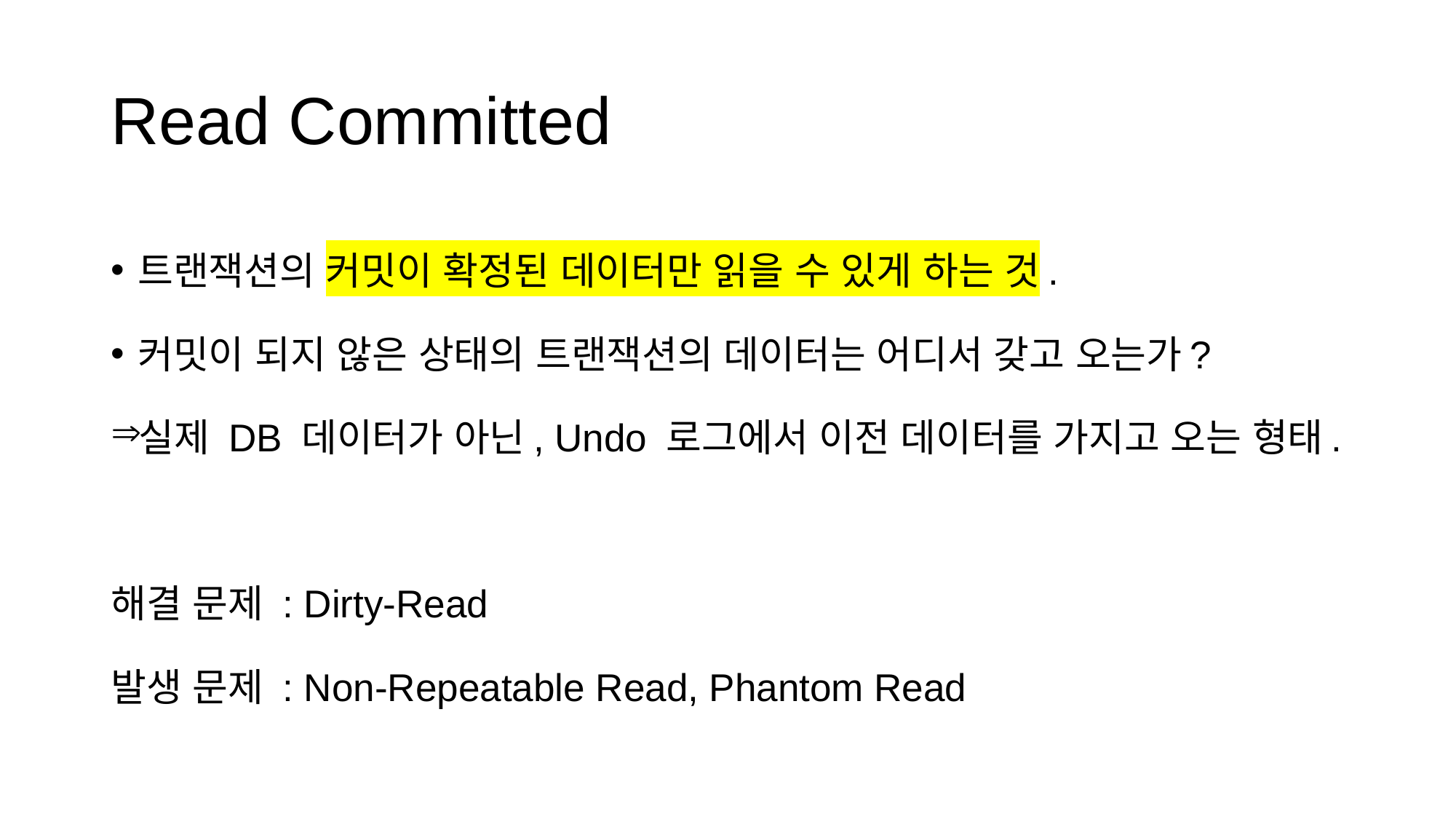

# Read Committed
트랜잭션의 커밋이 확정된 데이터만 읽을 수 있게 하는 것.
커밋이 되지 않은 상태의 트랜잭션의 데이터는 어디서 갖고 오는가?
실제 DB 데이터가 아닌, Undo 로그에서 이전 데이터를 가지고 오는 형태.

해결 문제 : Dirty-Read
발생 문제 : Non-Repeatable Read, Phantom Read